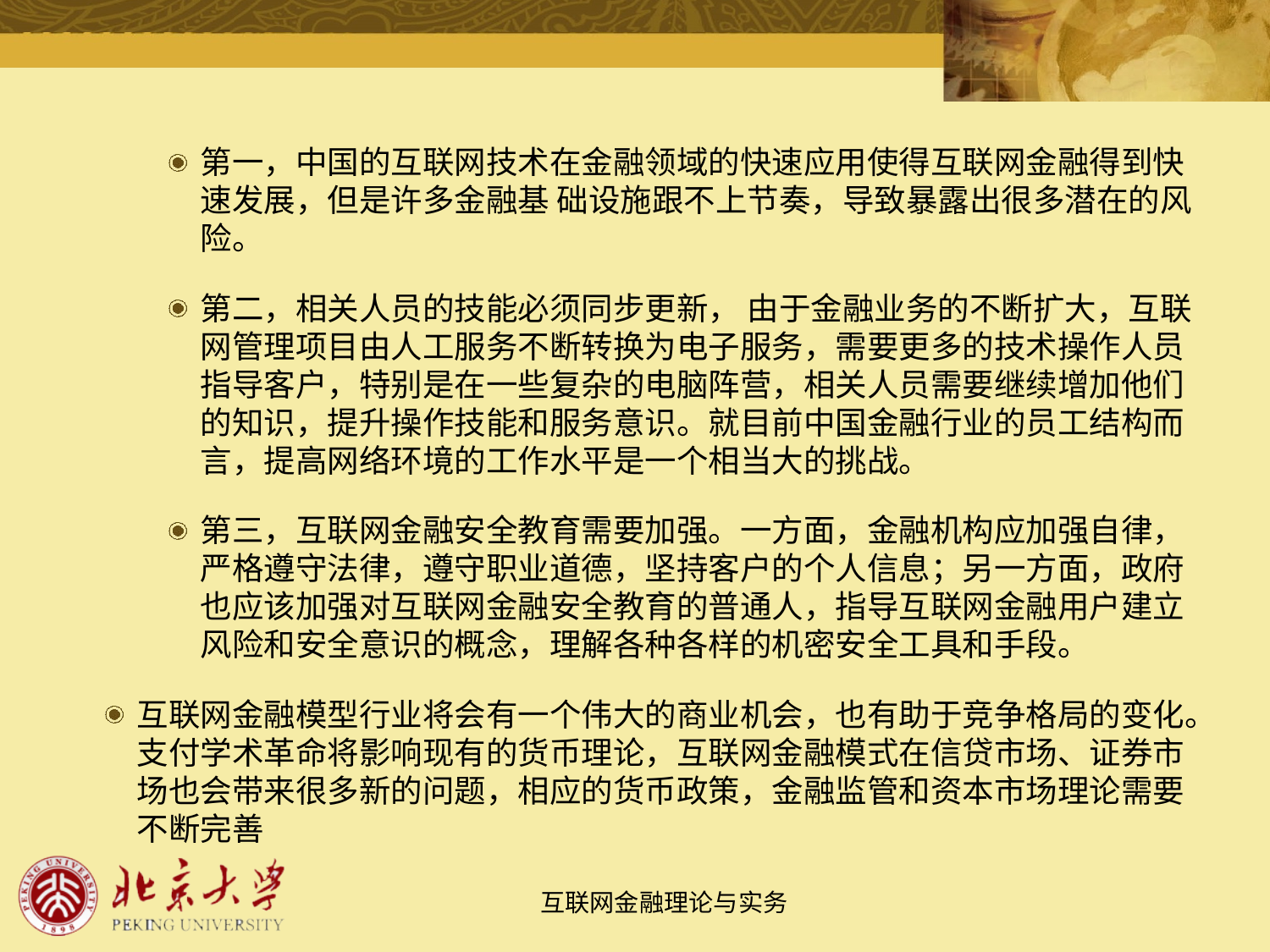

第一，中国的互联网技术在金融领域的快速应用使得互联网金融得到快速发展，但是许多金融基 础设施跟不上节奏，导致暴露出很多潜在的风险。
第二，相关人员的技能必须同步更新， 由于金融业务的不断扩大，互联网管理项目由人工服务不断转换为电子服务，需要更多的技术操作人员指导客户，特别是在一些复杂的电脑阵营，相关人员需要继续增加他们的知识，提升操作技能和服务意识。就目前中国金融行业的员工结构而言，提高网络环境的工作水平是一个相当大的挑战。
第三，互联网金融安全教育需要加强。一方面，金融机构应加强自律，严格遵守法律，遵守职业道德，坚持客户的个人信息；另一方面，政府也应该加强对互联网金融安全教育的普通人，指导互联网金融用户建立风险和安全意识的概念，理解各种各样的机密安全工具和手段。
互联网金融模型行业将会有一个伟大的商业机会，也有助于竞争格局的变化。支付学术革命将影响现有的货币理论，互联网金融模式在信贷市场、证券市场也会带来很多新的问题，相应的货币政策，金融监管和资本市场理论需要不断完善